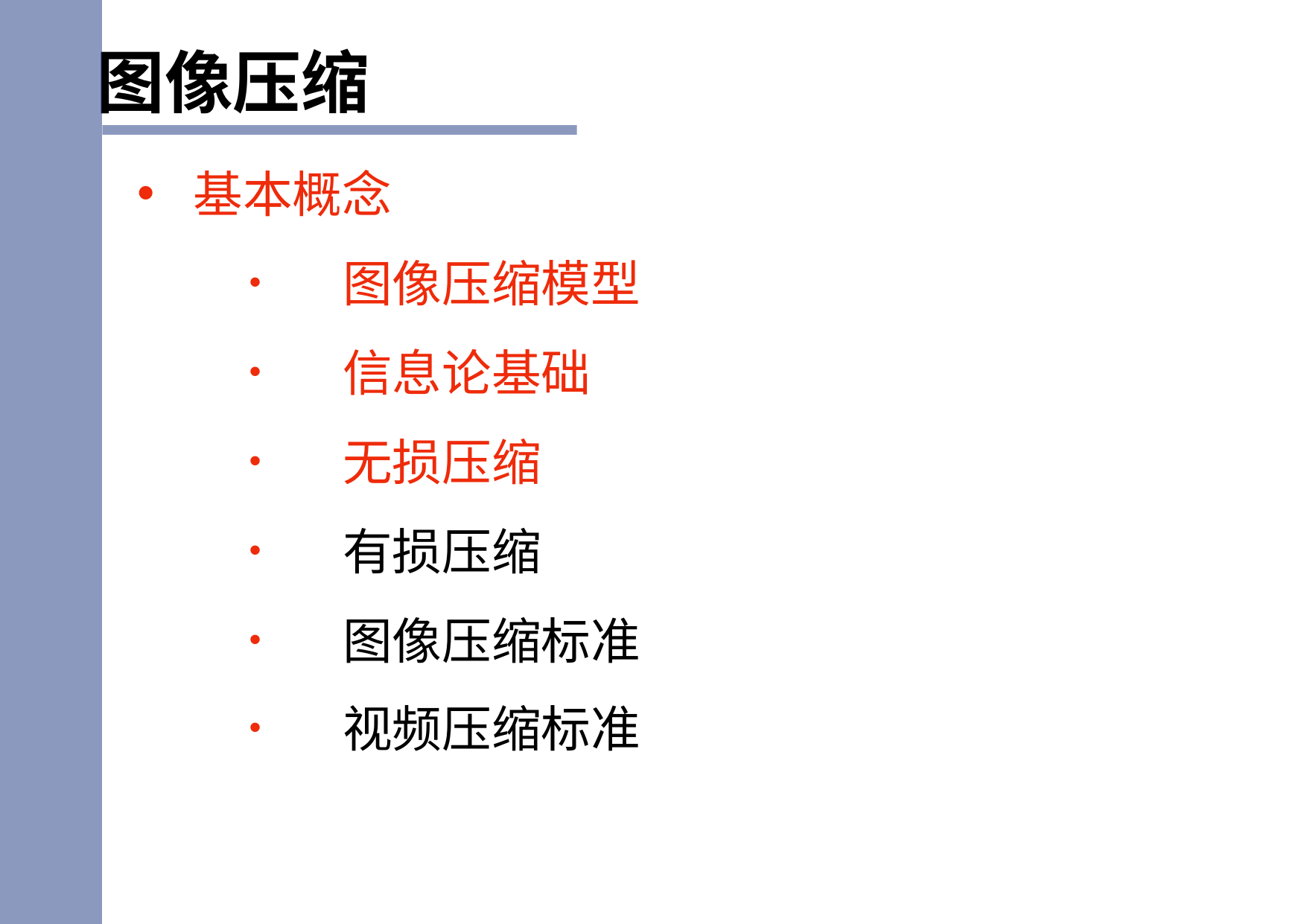

图像压缩

基本概念
	图像压缩模型
	信息论基础
	无损压缩
	有损压缩
	图像压缩标准
	视频压缩标准